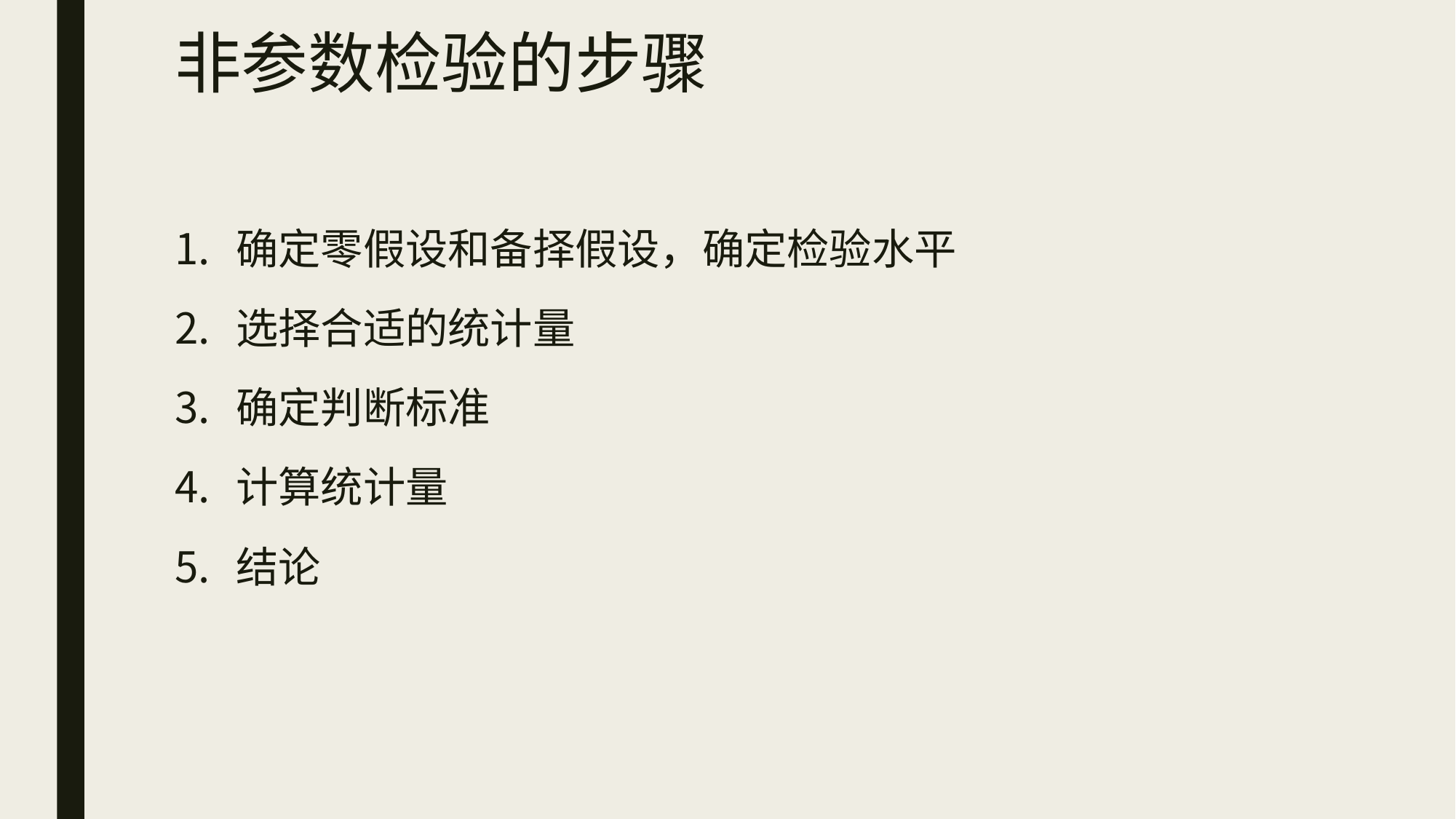

# 非参数检验的步骤
确定零假设和备择假设，确定检验水平
选择合适的统计量
确定判断标准
计算统计量
结论